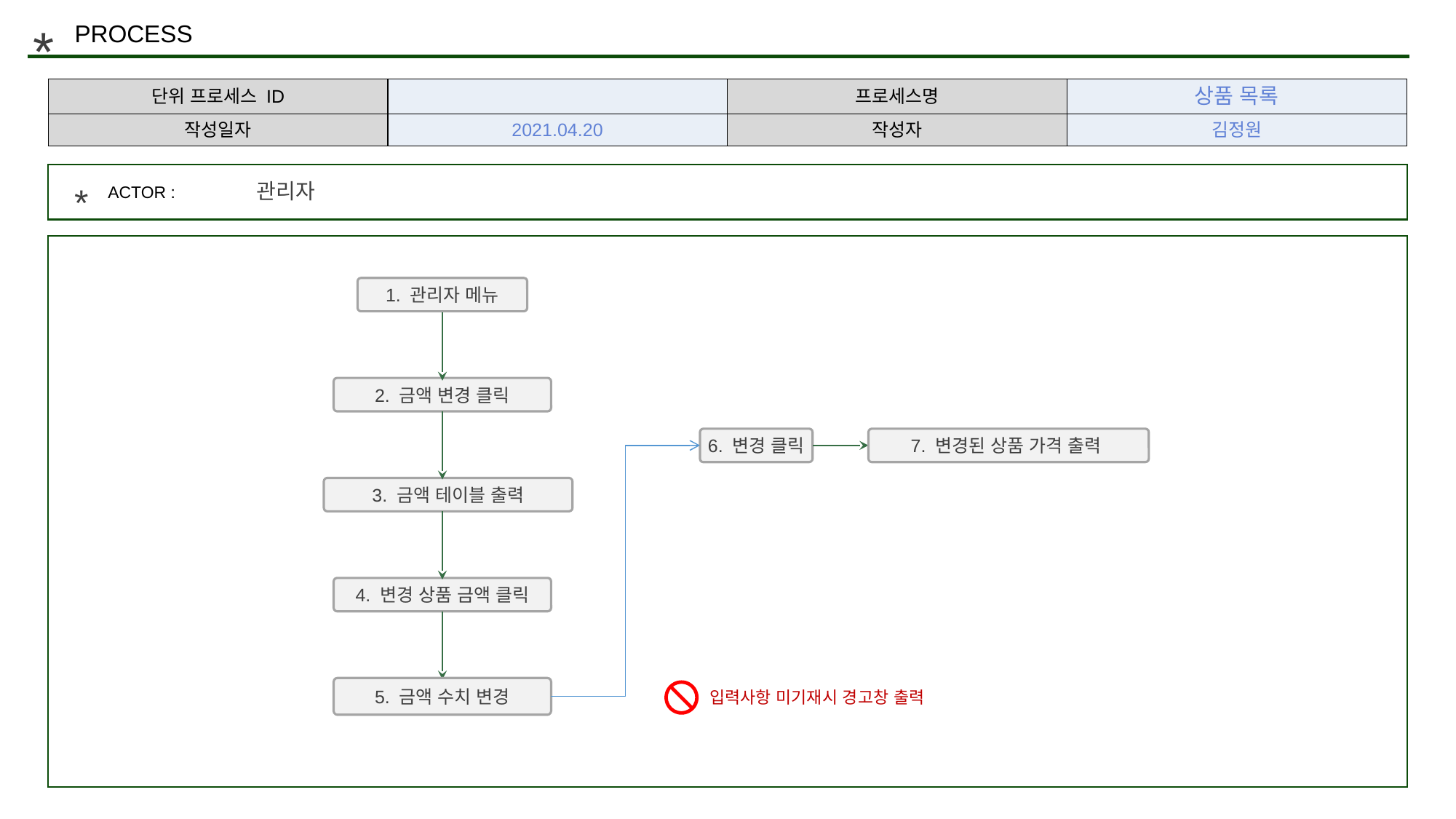

*
PROCESS
| 단위 프로세스 ID |  | 프로세스명 | 상품 목록 |
| --- | --- | --- | --- |
| 작성일자 | 2021.04.20 | 작성자 | 김정원 |

관리자
*
ACTOR :

1. 관리자 메뉴
2. 금액 변경 클릭
6. 변경 클릭
7. 변경된 상품 가격 출력
3. 금액 테이블 출력
4. 변경 상품 금액 클릭
5. 금액 수치 변경

입력사항 미기재시 경고창 출력